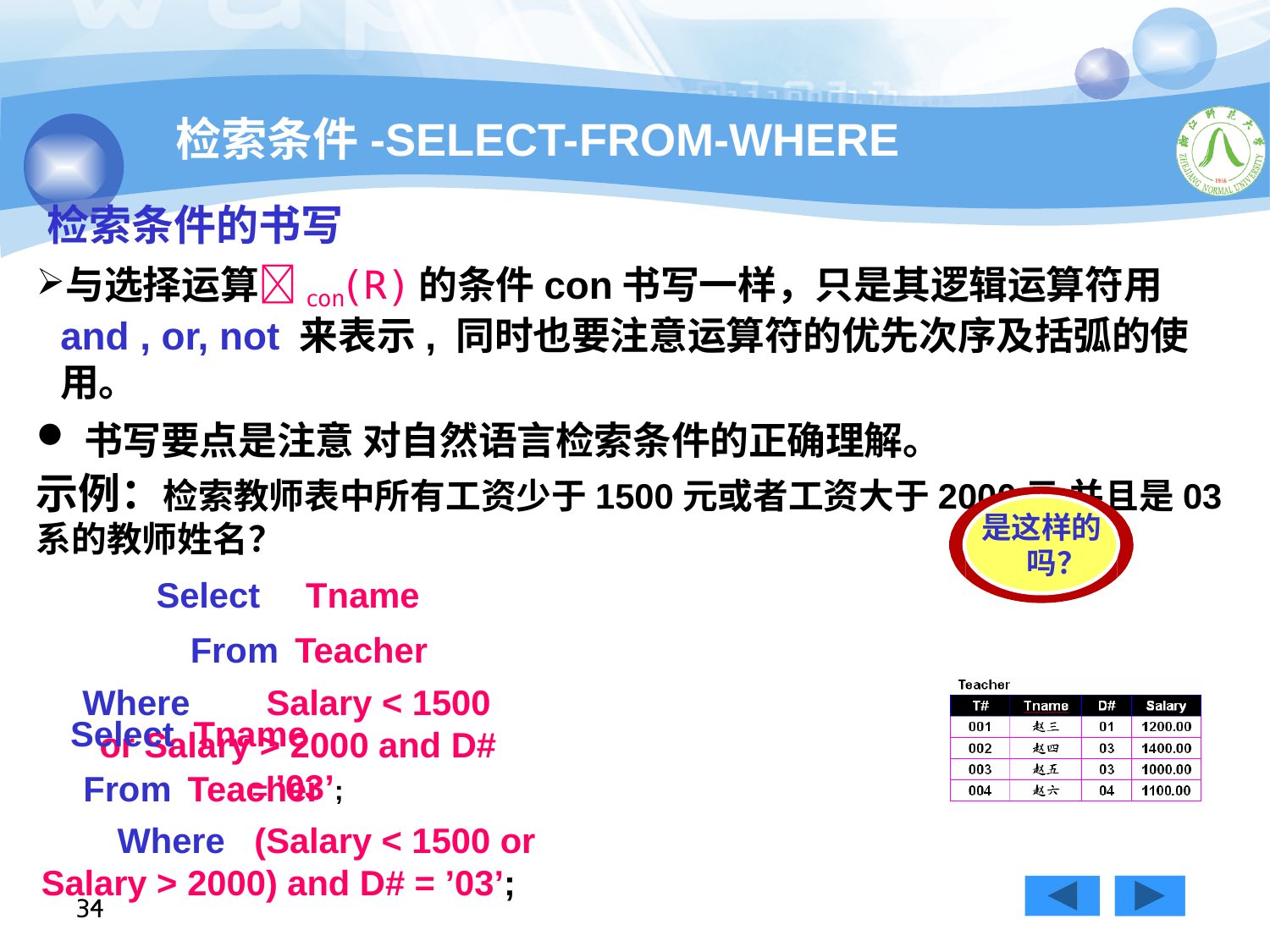

检索条件-SELECT-FROM-WHERE
检索条件的书写
与选择运算σcon(R)的条件con书写一样，只是其逻辑运算符用 and , or, not 来表示, 同时也要注意运算符的优先次序及括弧的使用。
书写要点是注意 对自然语言检索条件的正确理解。
示例：检索教师表中所有工资少于1500元或者工资大于2000元 并且是03系的教师姓名？
Select	Tname
From Teacher
Where	Salary < 1500 or Salary > 2000 and D# = ’03’;

是这样的 吗？

   Select  Tname
  From Teacher
        Where   (Salary < 1500 or Salary > 2000) and D# = ’03’;
34